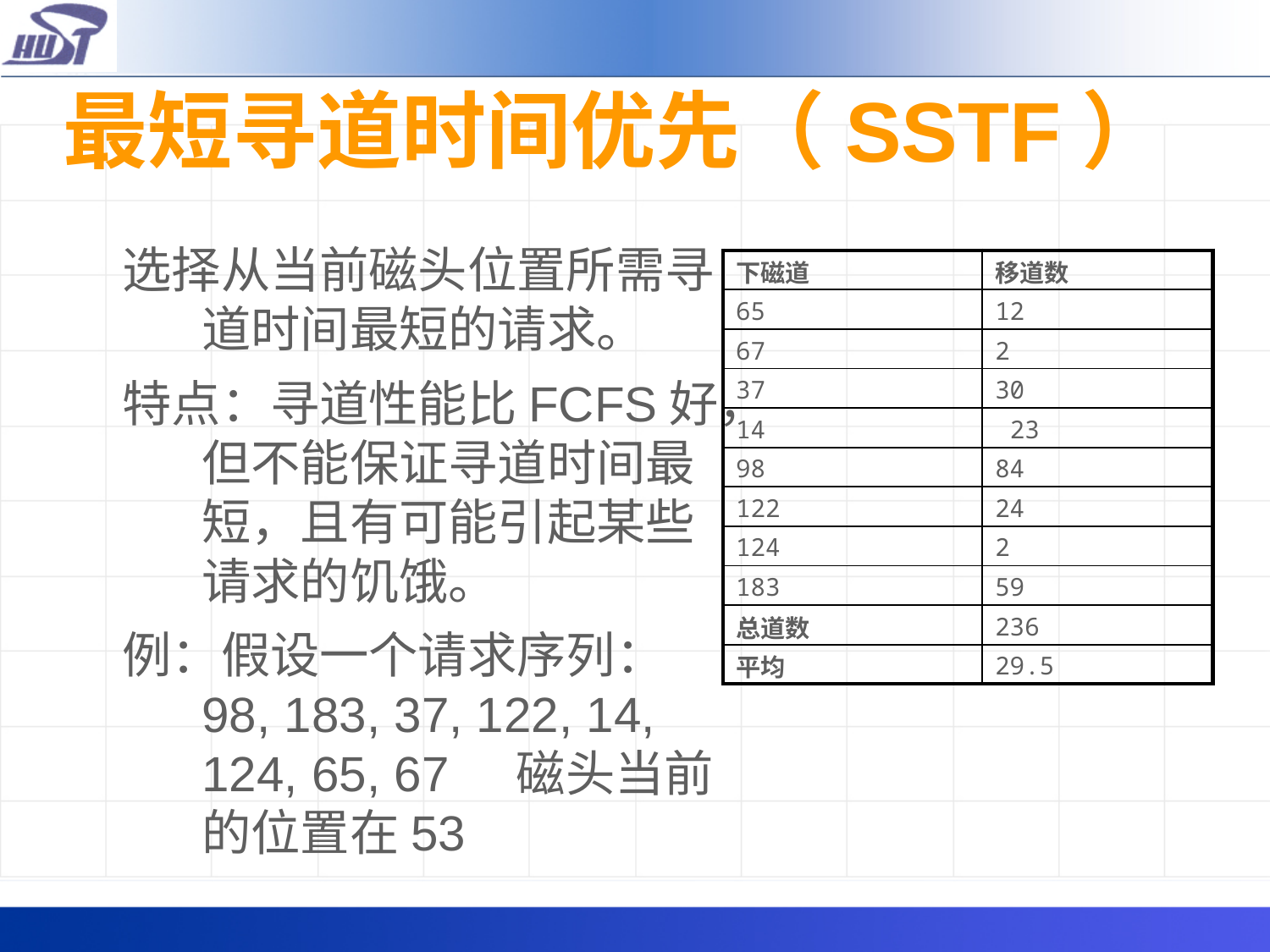

最短寻道时间优先（SSTF）
选择从当前磁头位置所需寻道时间最短的请求。
特点：寻道性能比FCFS好，但不能保证寻道时间最短，且有可能引起某些请求的饥饿。
例：假设一个请求序列：
98, 183, 37, 122, 14, 124, 65, 67    磁头当前的位置在53
| 下磁道 | 移道数 |
| --- | --- |
| 65 | 12 |
| 67 | 2 |
| 37 | 30 |
| 14 | 23 |
| 98 | 84 |
| 122 | 24 |
| 124 | 2 |
| 183 | 59 |
| 总道数 | 236 |
| 平均 | 29.5 |